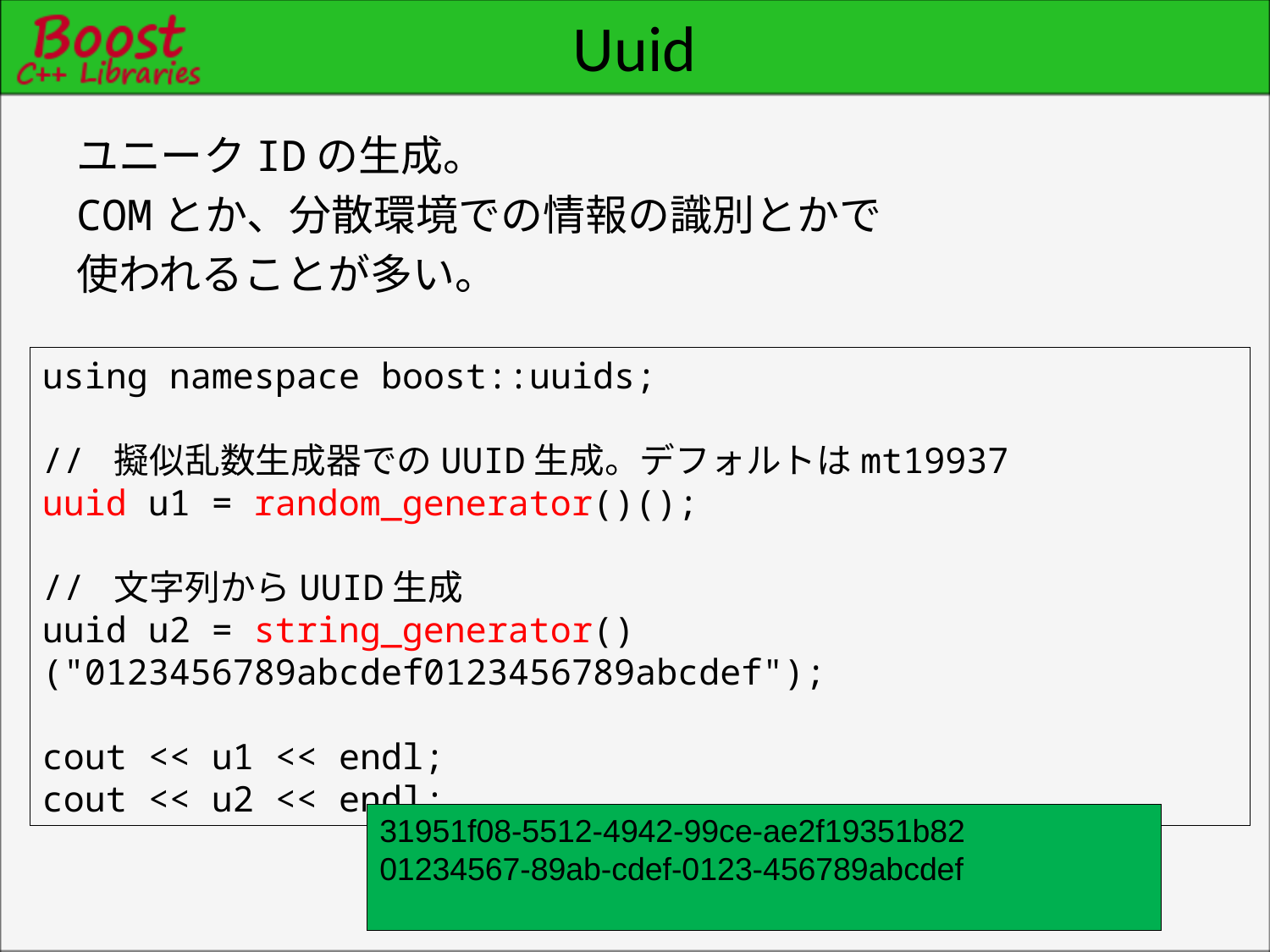

# Uuid
ユニークIDの生成。
COMとか、分散環境での情報の識別とかで
使われることが多い。
using namespace boost::uuids;

// 擬似乱数生成器でのUUID生成。デフォルトはmt19937
uuid u1 = random_generator()();

// 文字列からUUID生成
uuid u2 = string_generator()("0123456789abcdef0123456789abcdef");

cout << u1 << endl;
cout << u2 << endl;
31951f08-5512-4942-99ce-ae2f19351b82
01234567-89ab-cdef-0123-456789abcdef